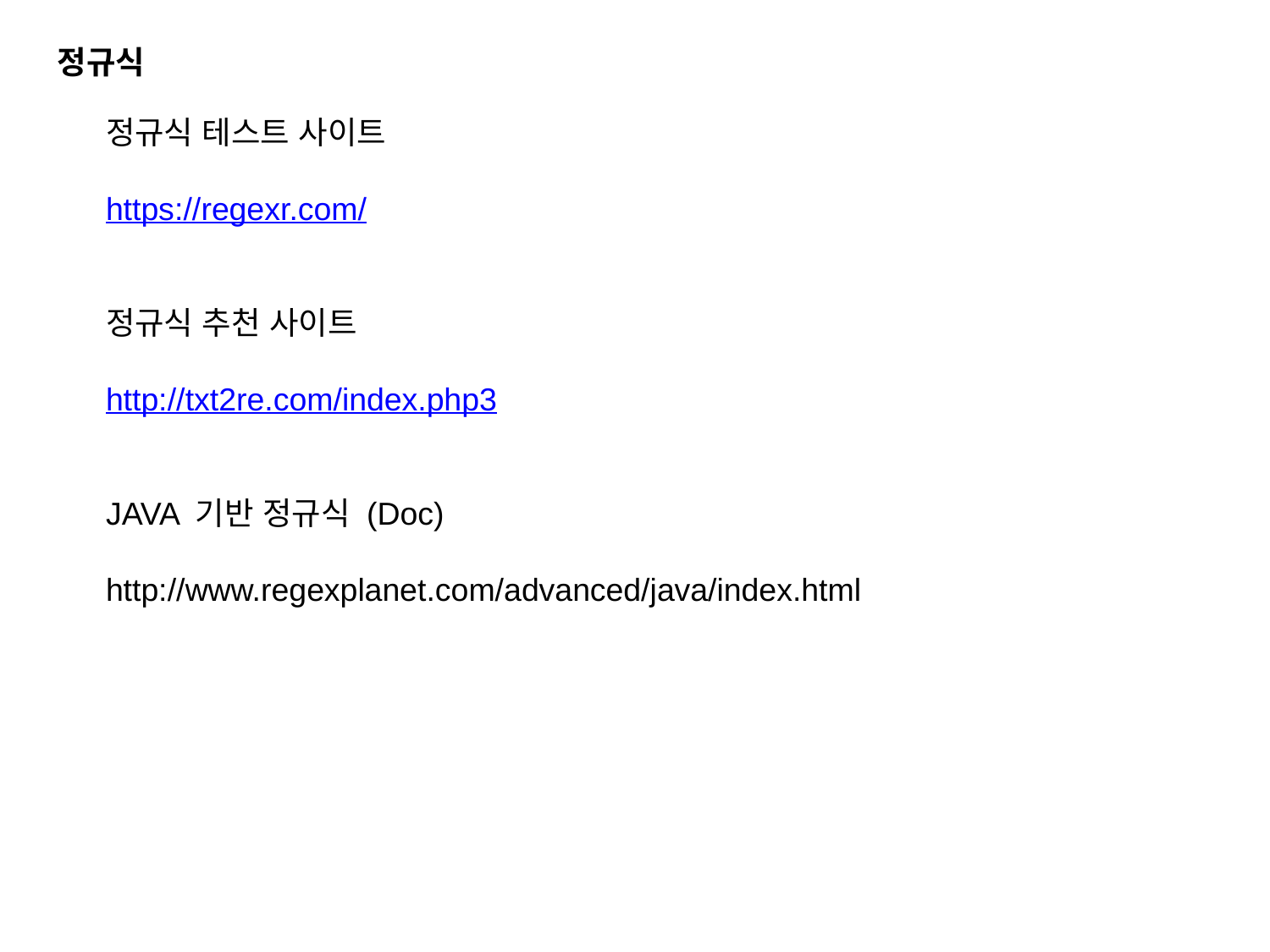

정규식
정규식 테스트 사이트

https://regexr.com/

정규식 추천 사이트

http://txt2re.com/index.php3

JAVA 기반 정규식 (Doc)

http://www.regexplanet.com/advanced/java/index.html